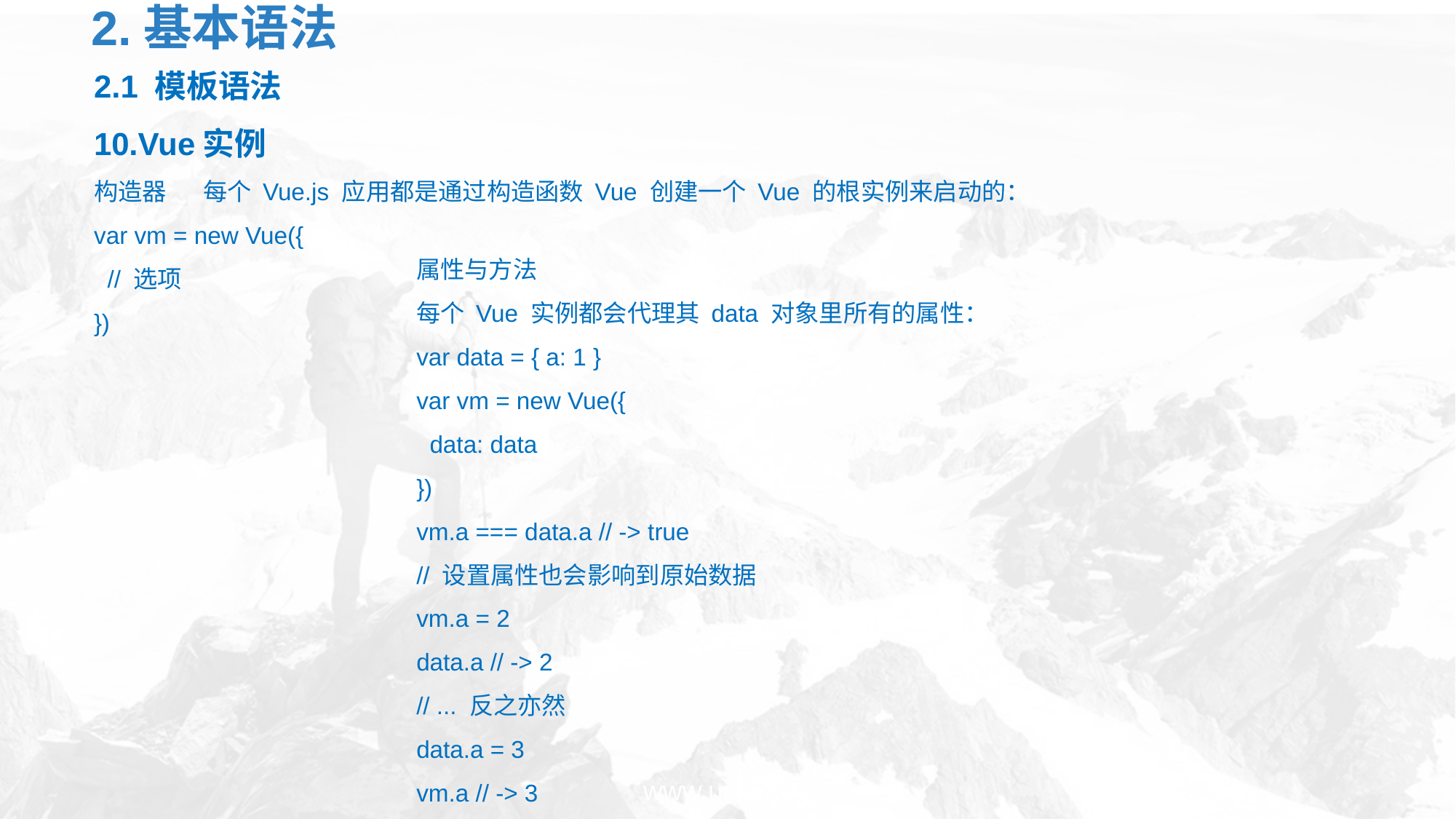

# 2.基本语法
2.1 模板语法
10.Vue实例
构造器	每个 Vue.js 应用都是通过构造函数 Vue 创建一个 Vue 的根实例来启动的：
var vm = new Vue({
  // 选项
})
属性与方法
每个 Vue 实例都会代理其 data 对象里所有的属性：
var data = { a: 1 }
var vm = new Vue({
  data: data
})
vm.a === data.a // -> true
// 设置属性也会影响到原始数据
vm.a = 2
data.a // -> 2
// ... 反之亦然
data.a = 3
vm.a // -> 3
www.usian.cn